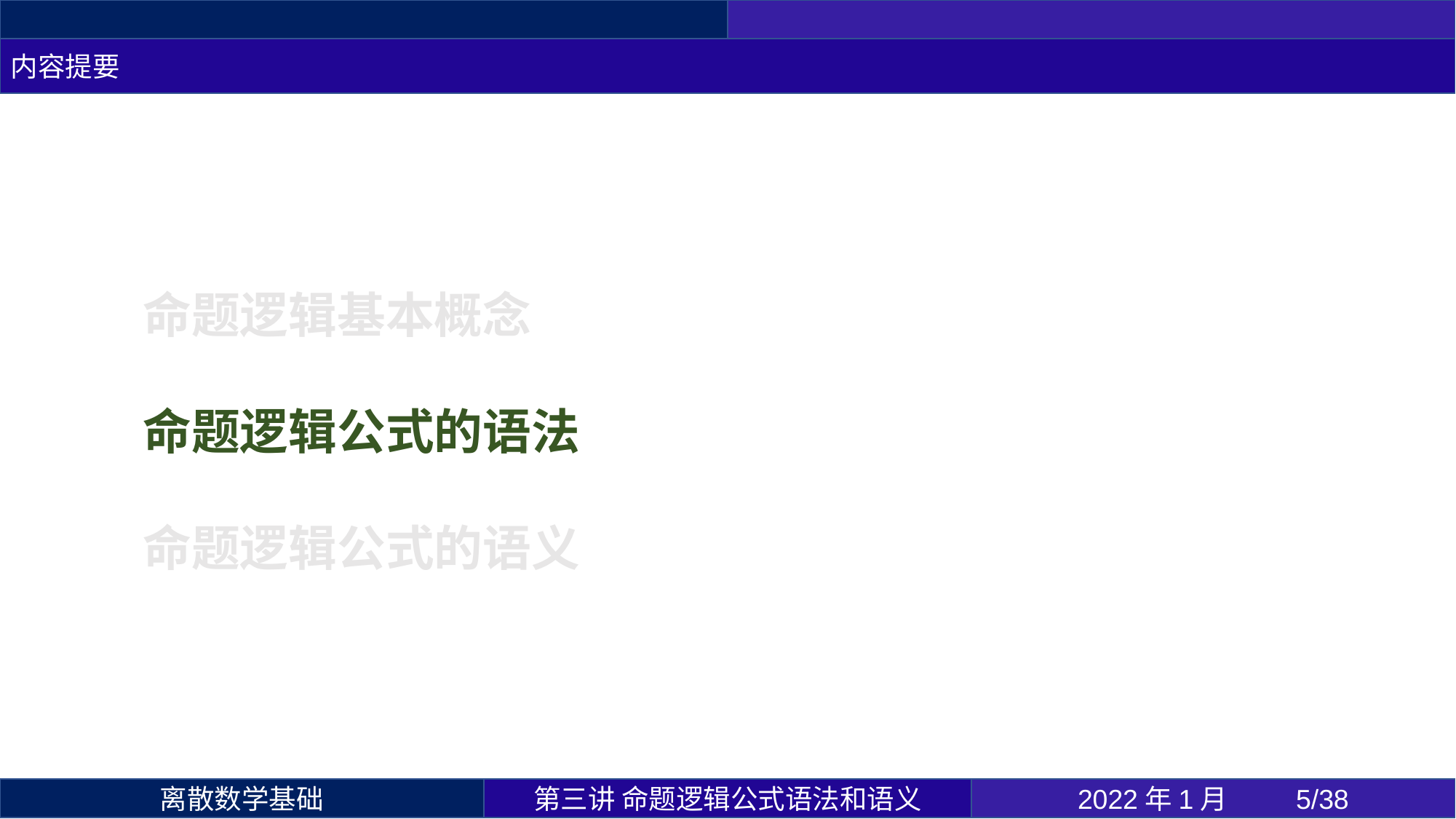

内容提要
命题逻辑基本概念
命题逻辑公式的语法
命题逻辑公式的语义
第三讲 命题逻辑公式语法和语义
2022年1月 	5/38
离散数学基础